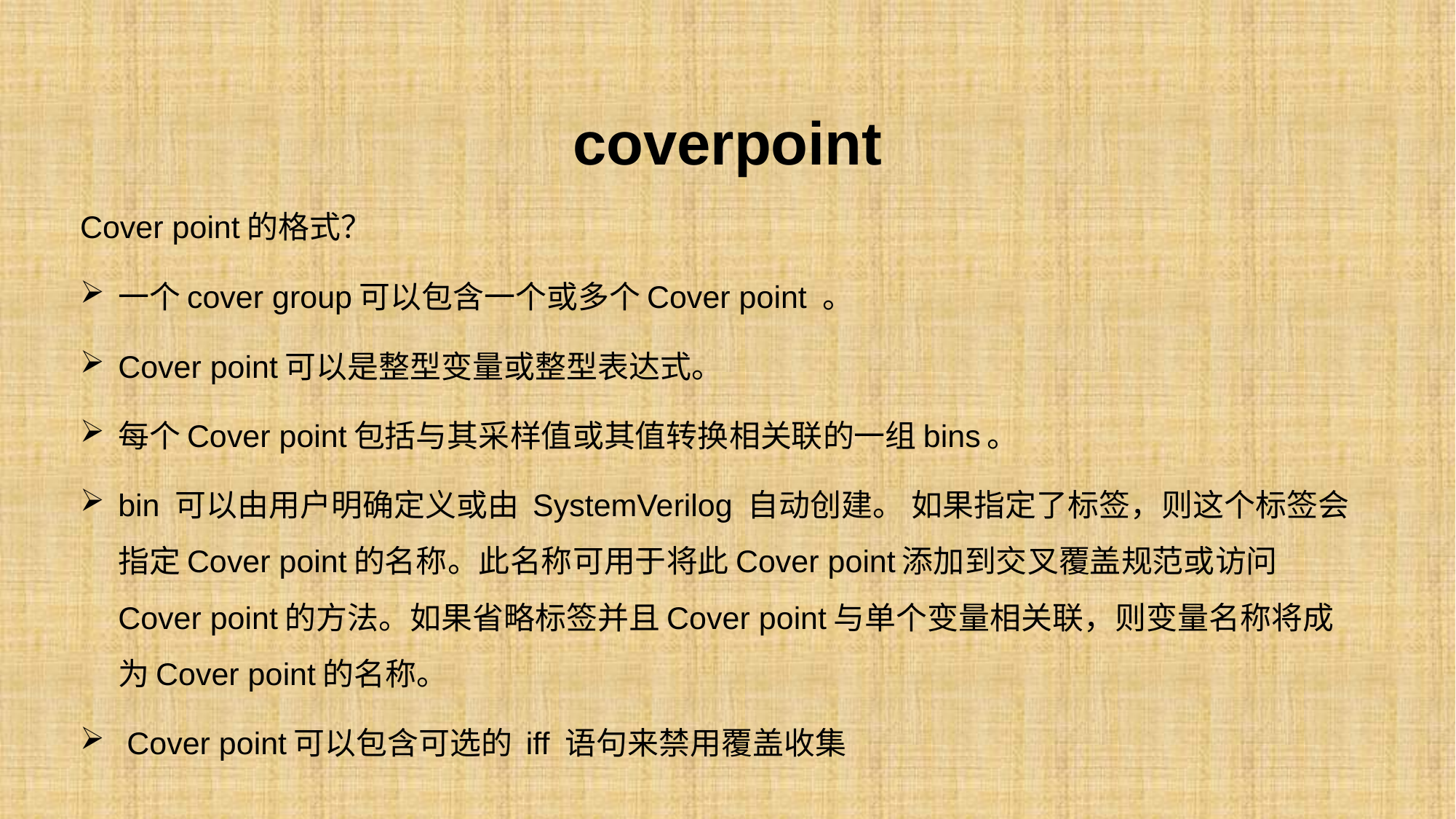

# coverpoint
Cover point的格式？
一个cover group可以包含一个或多个Cover point 。
Cover point可以是整型变量或整型表达式。
每个Cover point包括与其采样值或其值转换相关联的一组bins。
bin 可以由用户明确定义或由 SystemVerilog 自动创建。 如果指定了标签，则这个标签会指定Cover point的名称。此名称可用于将此Cover point添加到交叉覆盖规范或访问Cover point的方法。如果省略标签并且Cover point与单个变量相关联，则变量名称将成为Cover point的名称。
 Cover point可以包含可选的 iff 语句来禁用覆盖收集